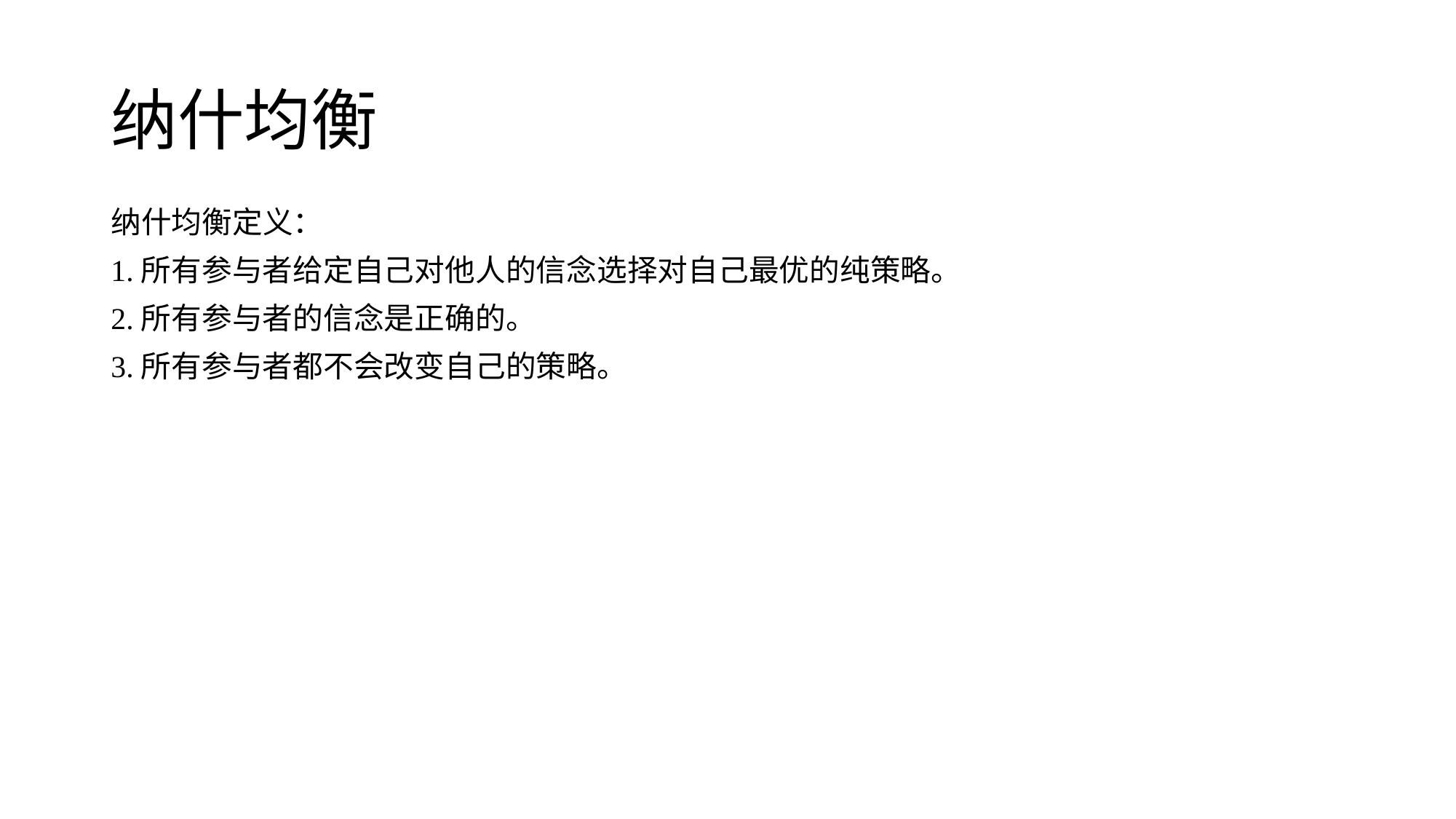

# 纳什均衡
纳什均衡定义：
1.所有参与者给定自己对他人的信念选择对自己最优的纯策略。
2.所有参与者的信念是正确的。
3.所有参与者都不会改变自己的策略。